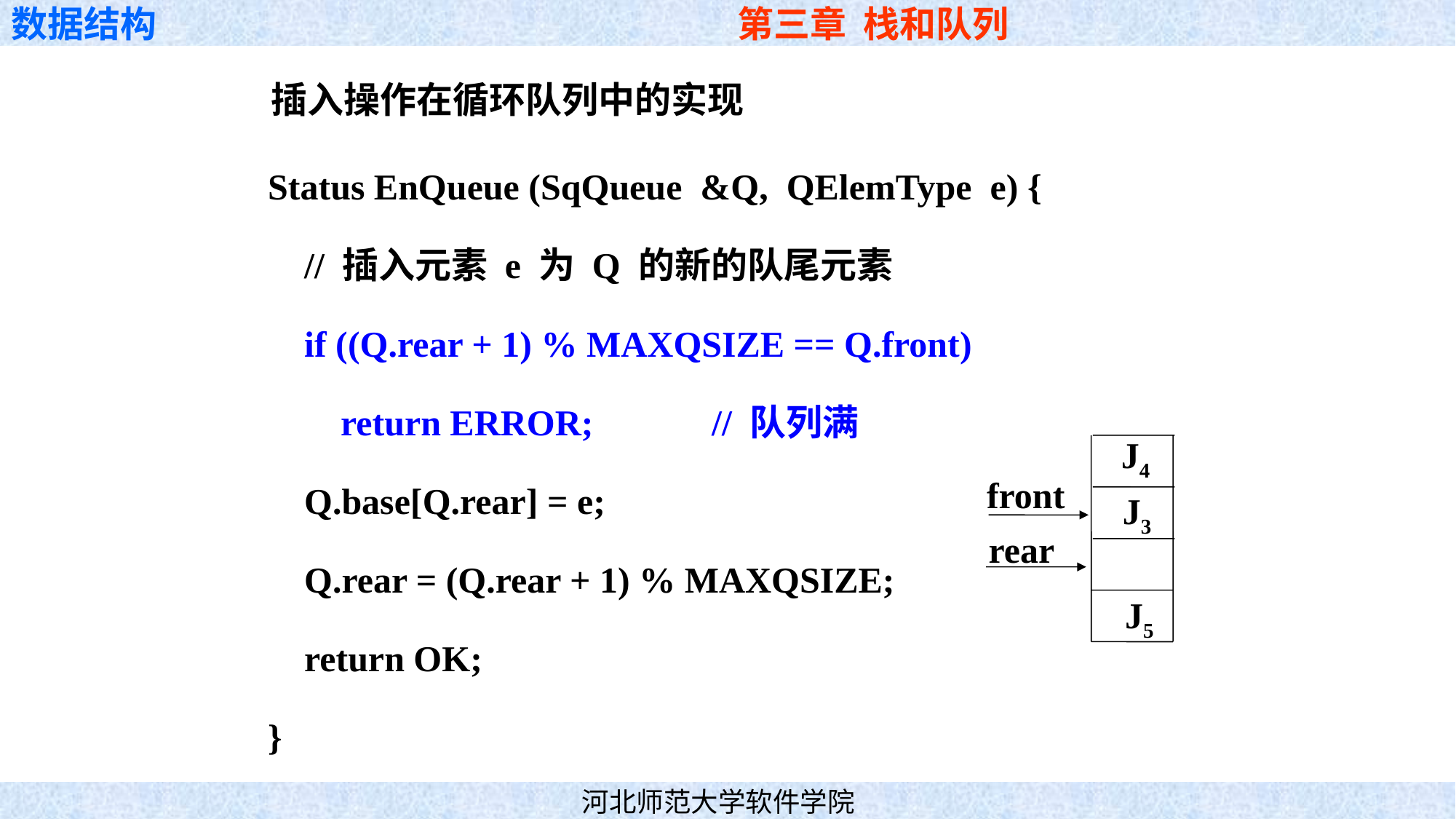

插入操作在循环队列中的实现
Status EnQueue (SqQueue  &Q,  QElemType  e) {
    // 插入元素 e 为 Q 的新的队尾元素

    Q.base[Q.rear] = e;
    Q.rear = (Q.rear + 1) % MAXQSIZE;
    return OK;
}
Status EnQueue (SqQueue  &Q,  QElemType  e) {
    // 插入元素 e 为 Q 的新的队尾元素
    if ((Q.rear + 1) % MAXQSIZE == Q.front)
        return ERROR;             // 队列满
    Q.base[Q.rear] = e;
    Q.rear = (Q.rear + 1) % MAXQSIZE;
    return OK;
}
J4

front
J3

rear

rear

J5